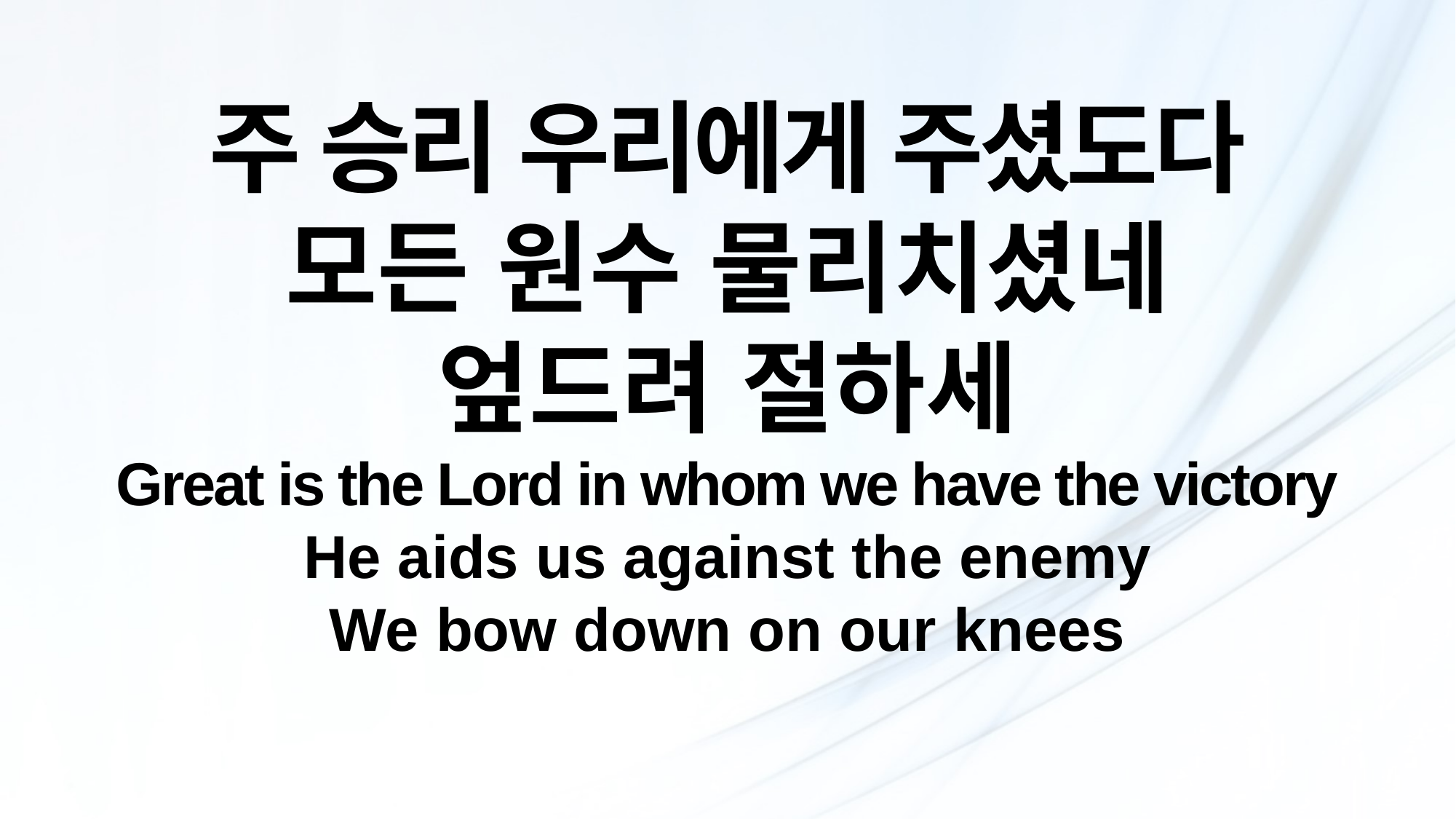

주 승리 우리에게 주셨도다
모든 원수 물리치셨네
엎드려 절하세
Great is the Lord in whom we have the victory
He aids us against the enemy
We bow down on our knees